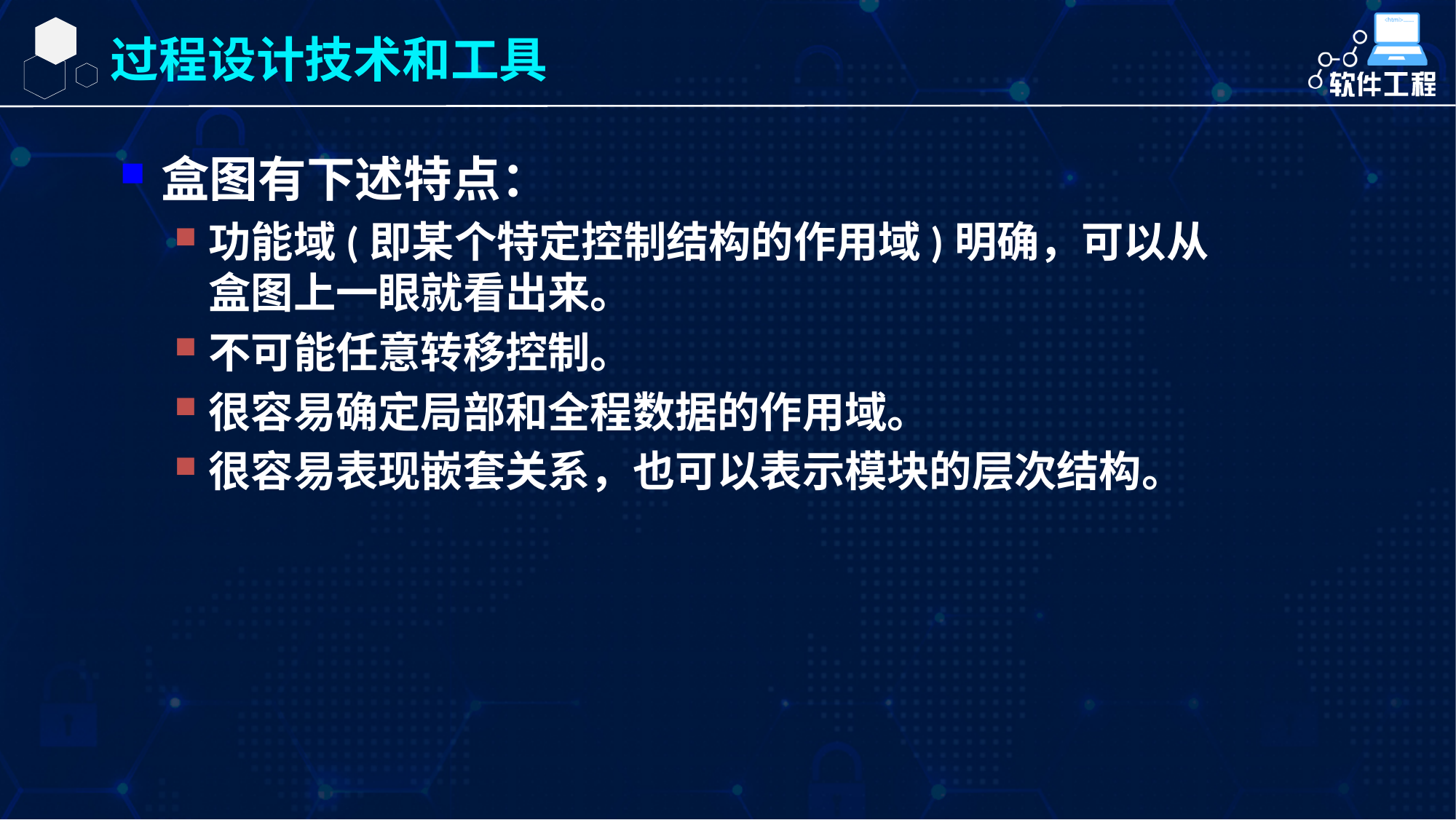

过程设计技术和工具
盒图有下述特点：
功能域(即某个特定控制结构的作用域)明确，可以从盒图上一眼就看出来。
不可能任意转移控制。
很容易确定局部和全程数据的作用域。
很容易表现嵌套关系，也可以表示模块的层次结构。